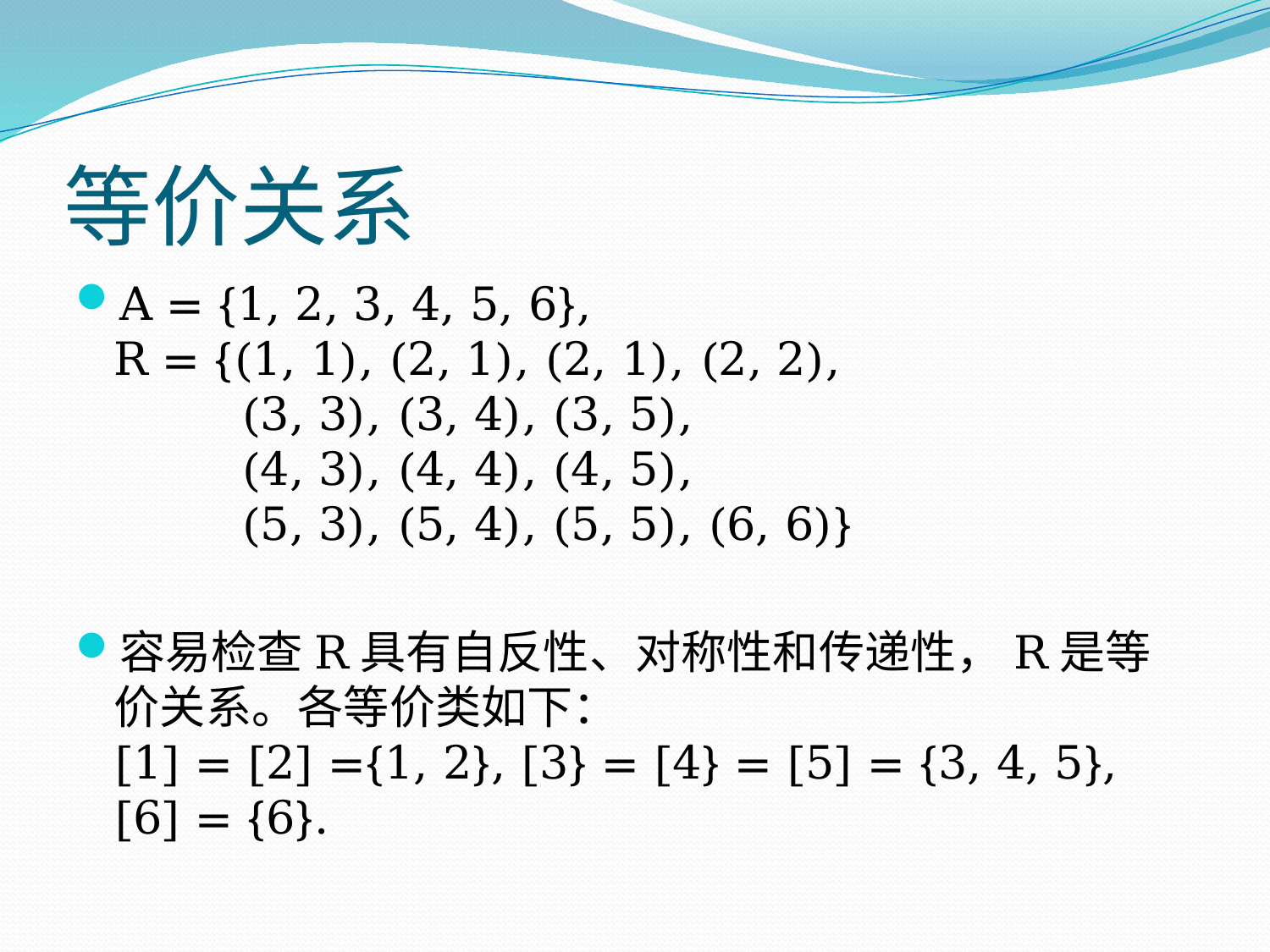

# 等价关系
A = {1, 2, 3, 4, 5, 6},
R = {(1, 1), (2, 1), (2, 1), (2, 2),
	(3, 3), (3, 4), (3, 5),
	(4, 3), (4, 4), (4, 5),
	(5, 3), (5, 4), (5, 5), (6, 6)}

容易检查R具有自反性、对称性和传递性，R是等价关系。各等价类如下：
[1] = [2] ={1, 2}, [3} = [4} = [5] = {3, 4, 5}, [6] = {6}.